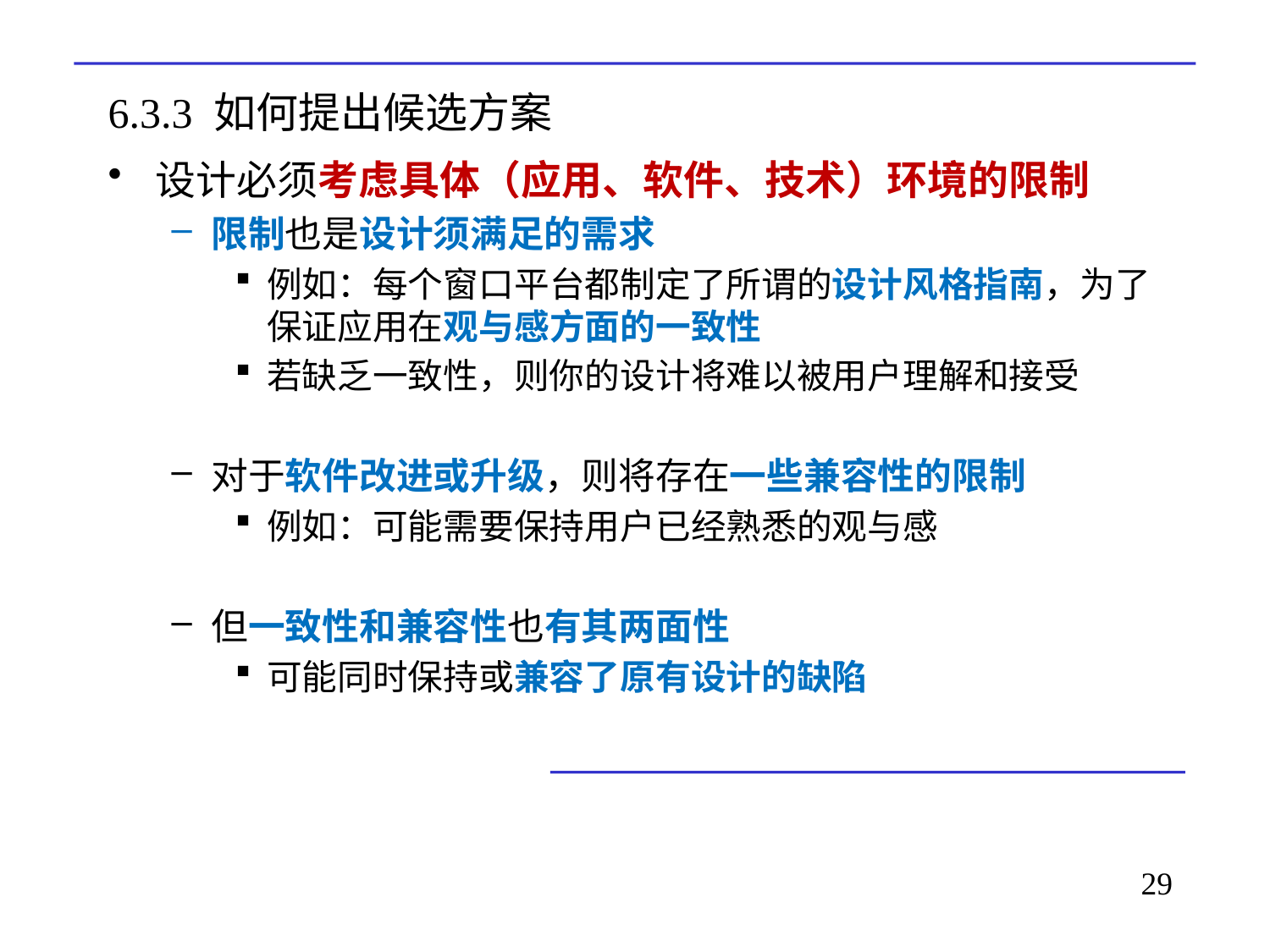

# 6.3.3 如何提出候选方案
设计必须考虑具体（应用、软件、技术）环境的限制
限制也是设计须满足的需求
例如：每个窗口平台都制定了所谓的设计风格指南，为了保证应用在观与感方面的一致性
若缺乏一致性，则你的设计将难以被用户理解和接受

对于软件改进或升级，则将存在一些兼容性的限制
例如：可能需要保持用户已经熟悉的观与感

但一致性和兼容性也有其两面性
可能同时保持或兼容了原有设计的缺陷
29